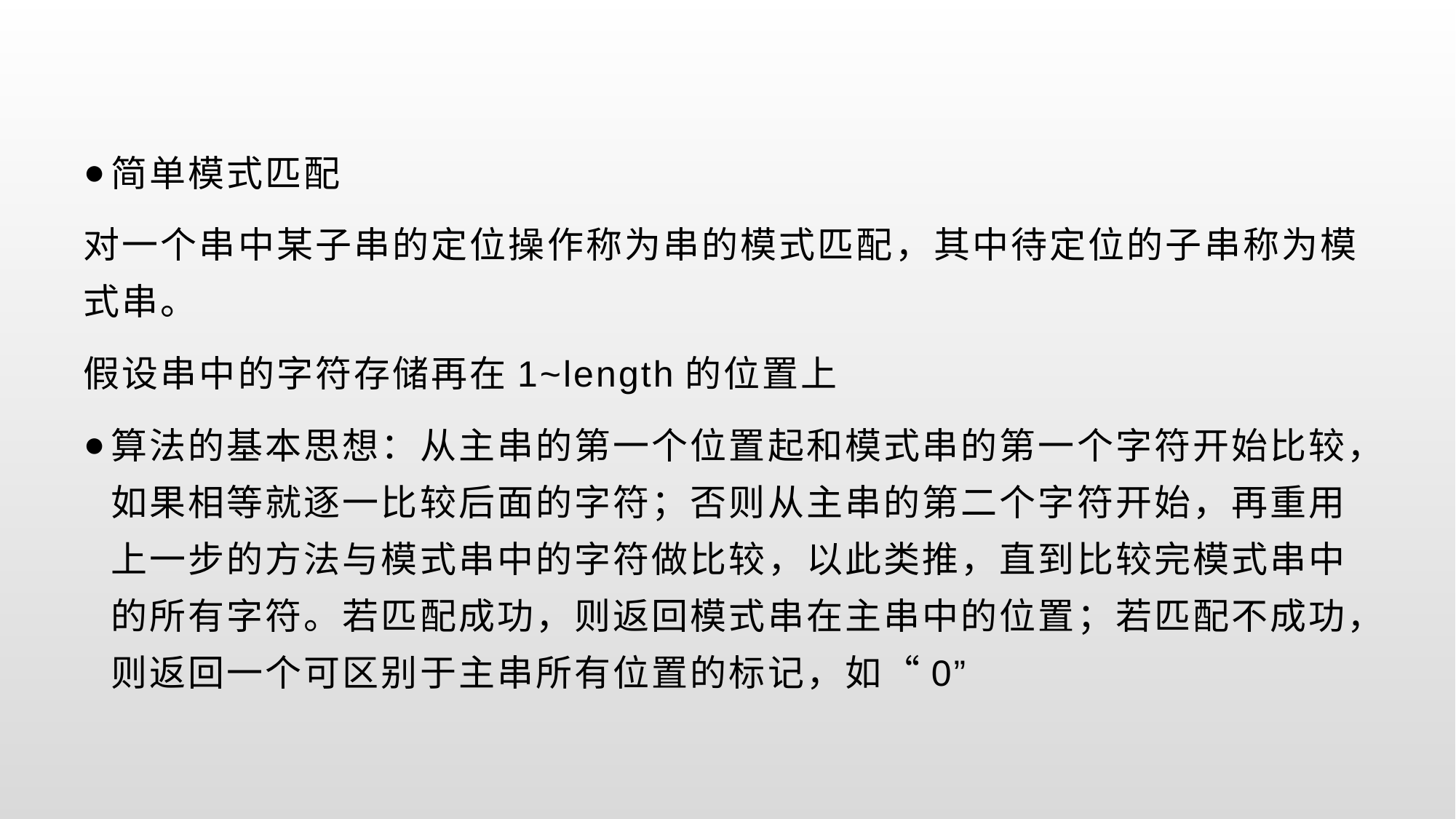

简单模式匹配
对一个串中某子串的定位操作称为串的模式匹配，其中待定位的子串称为模式串。
假设串中的字符存储再在1~length的位置上
算法的基本思想：从主串的第一个位置起和模式串的第一个字符开始比较，如果相等就逐一比较后面的字符；否则从主串的第二个字符开始，再重用上一步的方法与模式串中的字符做比较，以此类推，直到比较完模式串中的所有字符。若匹配成功，则返回模式串在主串中的位置；若匹配不成功，则返回一个可区别于主串所有位置的标记，如“0”